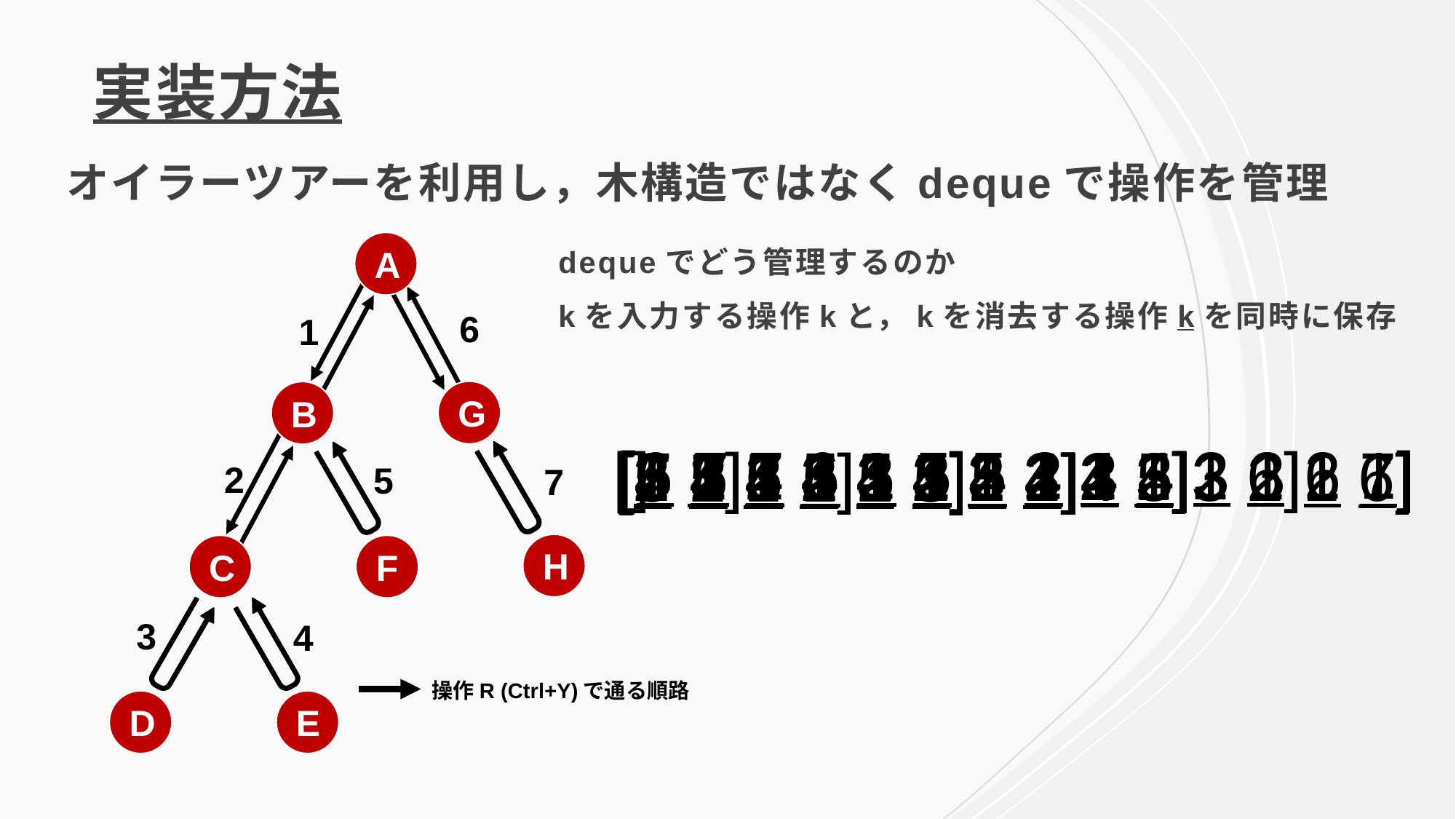

# 実装方法
オイラーツアーを利用し，木構造ではなくdequeで操作を管理
dequeでどう管理するのか
kを入力する操作kと，kを消去する操作kを同時に保存
A
6
1
G
B
[6 7 7 6 1 5 5 2 4 4 3 3 2 1]
[6 1 5 5 2 4 4 3 3 2 1 6]
[5 2 4 4 3 3 2 1 1 5]
[7 6 1 5 5 2 4 4 3 3 2 1 6 7]
[3 3 2 1 1 2]
[5 5 2 4 4 3 3 2 1 1]
[]
[1 5 5 2 4 4 3 3 2 1]
[1 1]
[7 7 6 1 5 5 2 4 4 3 3 2 1 6]
[4 4 3 3 2 1 1 2]
[2 1 1 2]
[2 4 4 3 3 2 1 1]
[4 3 3 2 1 1 2 4]
[3 2 1 1 2 3]

2
5
7
H
C
F

3
4
操作R (Ctrl+Y)で通る順路
D
E